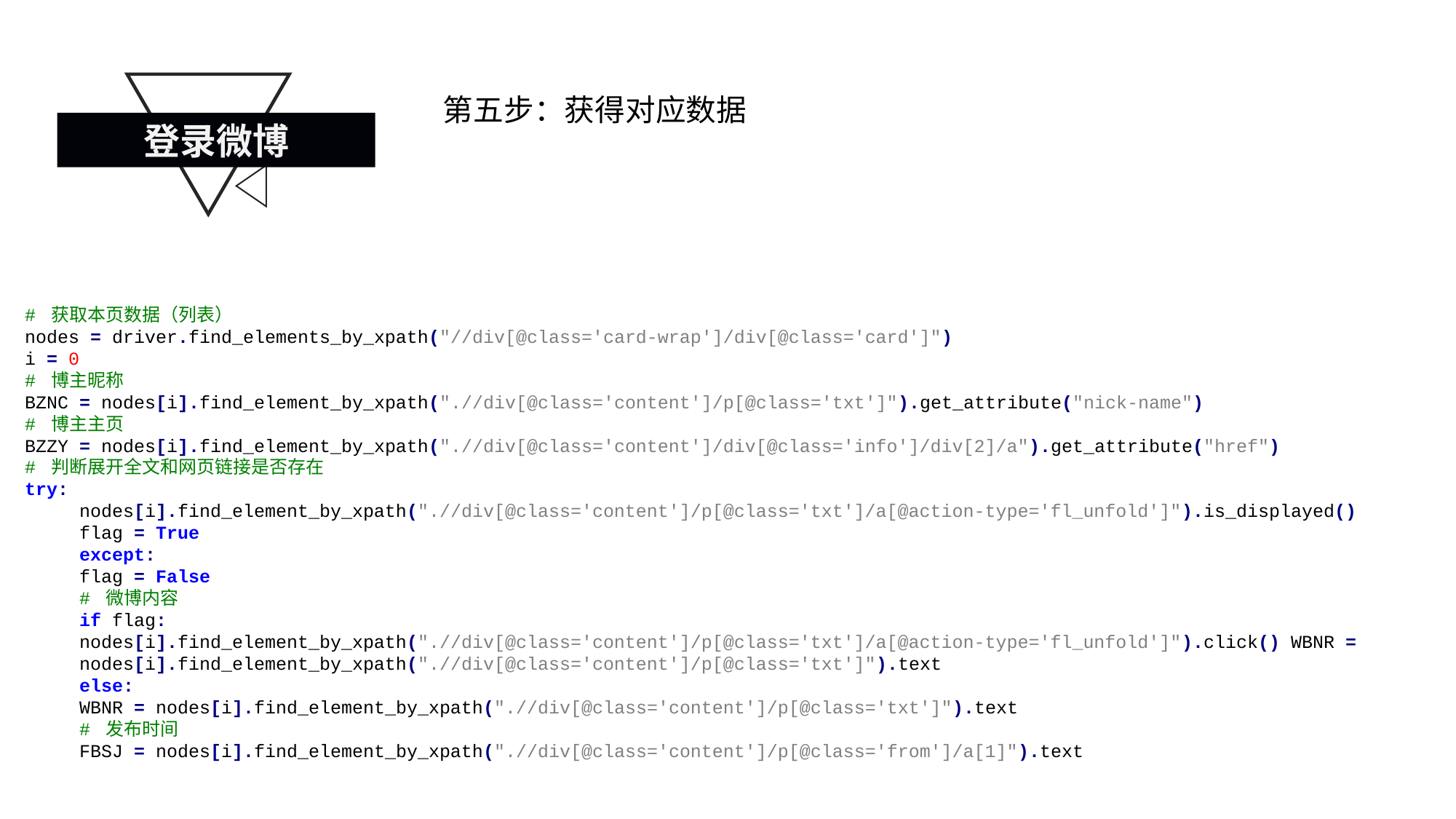

第五步：获得对应数据
登录微博

# 获取本页数据（列表）
nodes = driver.find_elements_by_xpath("//div[@class='card-wrap']/div[@class='card']")
i = 0
# 博主昵称
BZNC = nodes[i].find_element_by_xpath(".//div[@class='content']/p[@class='txt']").get_attribute("nick-name")
# 博主主页
BZZY = nodes[i].find_element_by_xpath(".//div[@class='content']/div[@class='info']/div[2]/a").get_attribute("href")
# 判断展开全文和网页链接是否存在
try:
nodes[i].find_element_by_xpath(".//div[@class='content']/p[@class='txt']/a[@action-type='fl_unfold']").is_displayed()
flag = True
except:
flag = False
# 微博内容
if flag:
nodes[i].find_element_by_xpath(".//div[@class='content']/p[@class='txt']/a[@action-type='fl_unfold']").click() WBNR = nodes[i].find_element_by_xpath(".//div[@class='content']/p[@class='txt']").text
else:
WBNR = nodes[i].find_element_by_xpath(".//div[@class='content']/p[@class='txt']").text
# 发布时间
FBSJ = nodes[i].find_element_by_xpath(".//div[@class='content']/p[@class='from']/a[1]").text